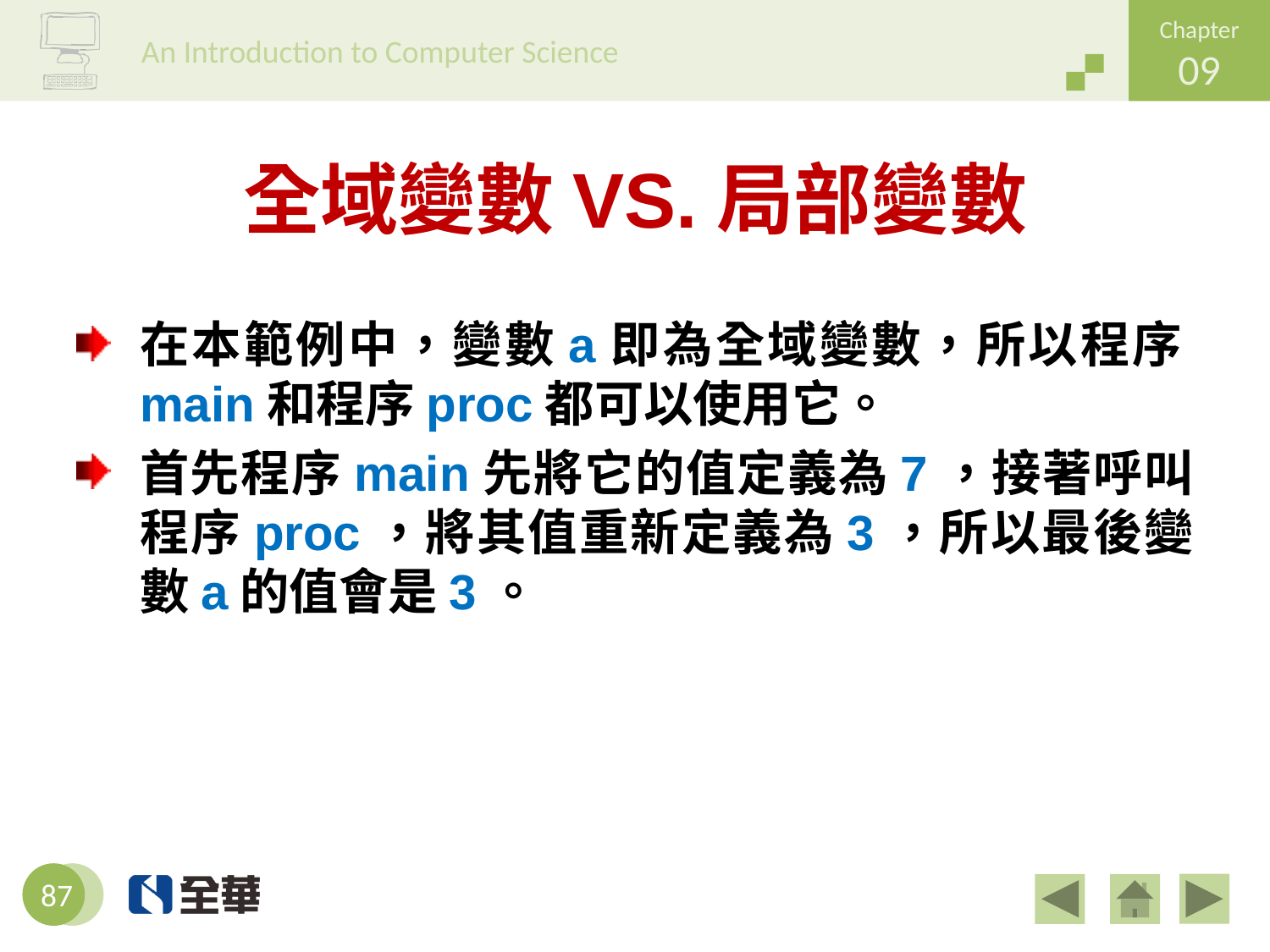

# 全域變數VS.局部變數
在本範例中，變數a即為全域變數，所以程序main和程序proc都可以使用它。
首先程序main先將它的值定義為7，接著呼叫程序proc，將其值重新定義為3，所以最後變數a的值會是3。